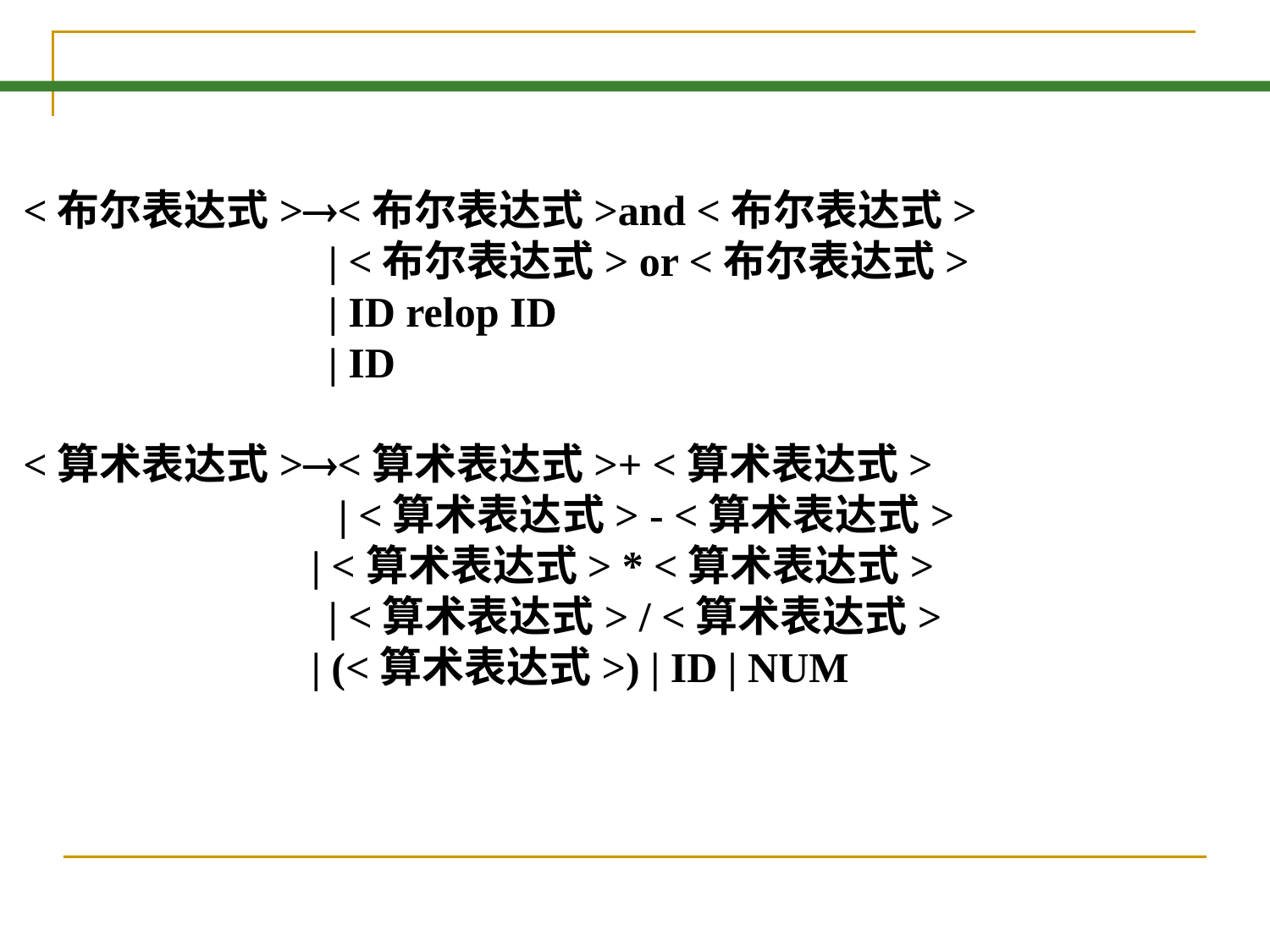

<布尔表达式>→<布尔表达式>and <布尔表达式>
　　　　　　　 | <布尔表达式> or <布尔表达式>
　　　　　　　 | ID relop ID
　　　　　　　 | ID

 <算术表达式>→<算术表达式>+ <算术表达式>
 　　　　　　　| <算术表达式> - <算术表达式>
　　　                 | <算术表达式> * <算术表达式>
　　　　　　　 | <算术表达式> / <算术表达式>
　　              　   | (<算术表达式>) | ID | NUM
64